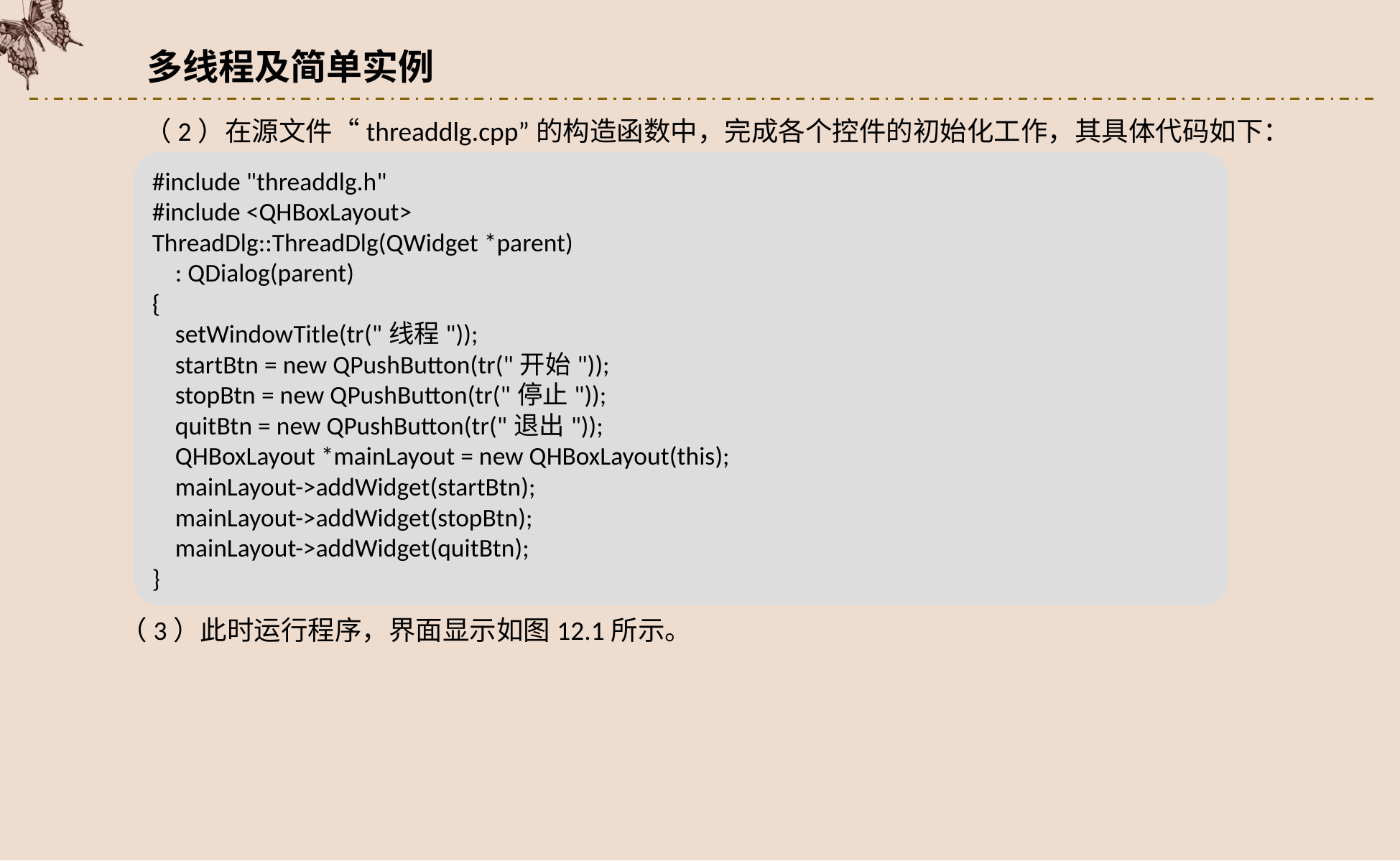

多线程及简单实例
（2）在源文件“threaddlg.cpp”的构造函数中，完成各个控件的初始化工作，其具体代码如下：
#include "threaddlg.h"
#include <QHBoxLayout>
ThreadDlg::ThreadDlg(QWidget *parent)
    : QDialog(parent)
{
    setWindowTitle(tr("线程"));
    startBtn = new QPushButton(tr("开始"));
    stopBtn = new QPushButton(tr("停止"));
    quitBtn = new QPushButton(tr("退出"));
    QHBoxLayout *mainLayout = new QHBoxLayout(this);
    mainLayout->addWidget(startBtn);
    mainLayout->addWidget(stopBtn);
    mainLayout->addWidget(quitBtn);
}
（3）此时运行程序，界面显示如图12.1所示。